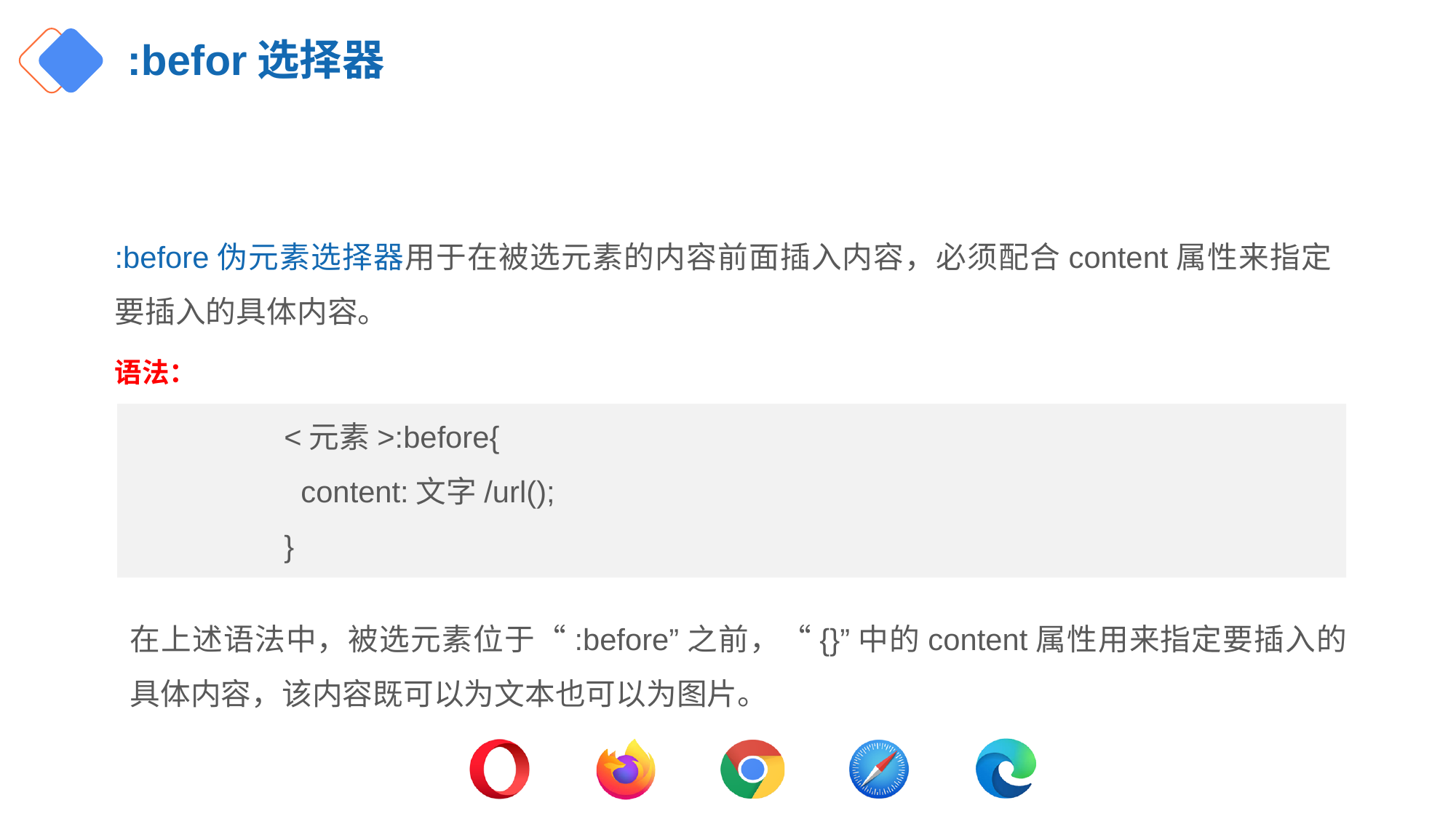

# :befor选择器
:before伪元素选择器用于在被选元素的内容前面插入内容，必须配合content属性来指定要插入的具体内容。
语法：
<元素>:before{
  content:文字/url();
}

在上述语法中，被选元素位于“:before”之前，“{}”中的content属性用来指定要插入的具体内容，该内容既可以为文本也可以为图片。